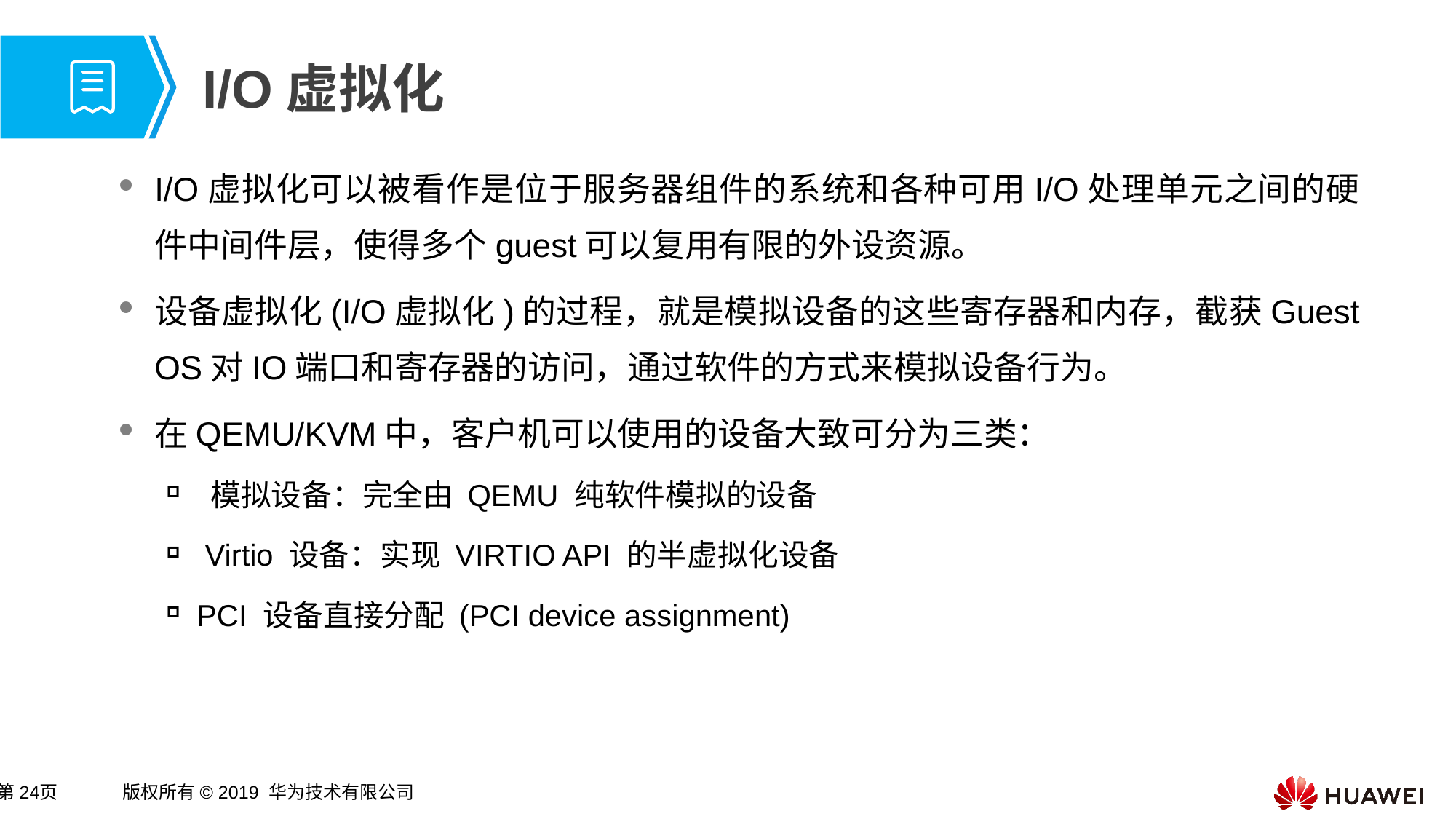

# I/O虚拟化
I/O虚拟化可以被看作是位于服务器组件的系统和各种可用I/O处理单元之间的硬件中间件层，使得多个guest可以复用有限的外设资源。
设备虚拟化(I/O虚拟化)的过程，就是模拟设备的这些寄存器和内存，截获Guest OS对IO端口和寄存器的访问，通过软件的方式来模拟设备行为。
在QEMU/KVM中，客户机可以使用的设备大致可分为三类：
 模拟设备：完全由 QEMU 纯软件模拟的设备
 Virtio 设备：实现 VIRTIO API 的半虚拟化设备
PCI 设备直接分配 (PCI device assignment)